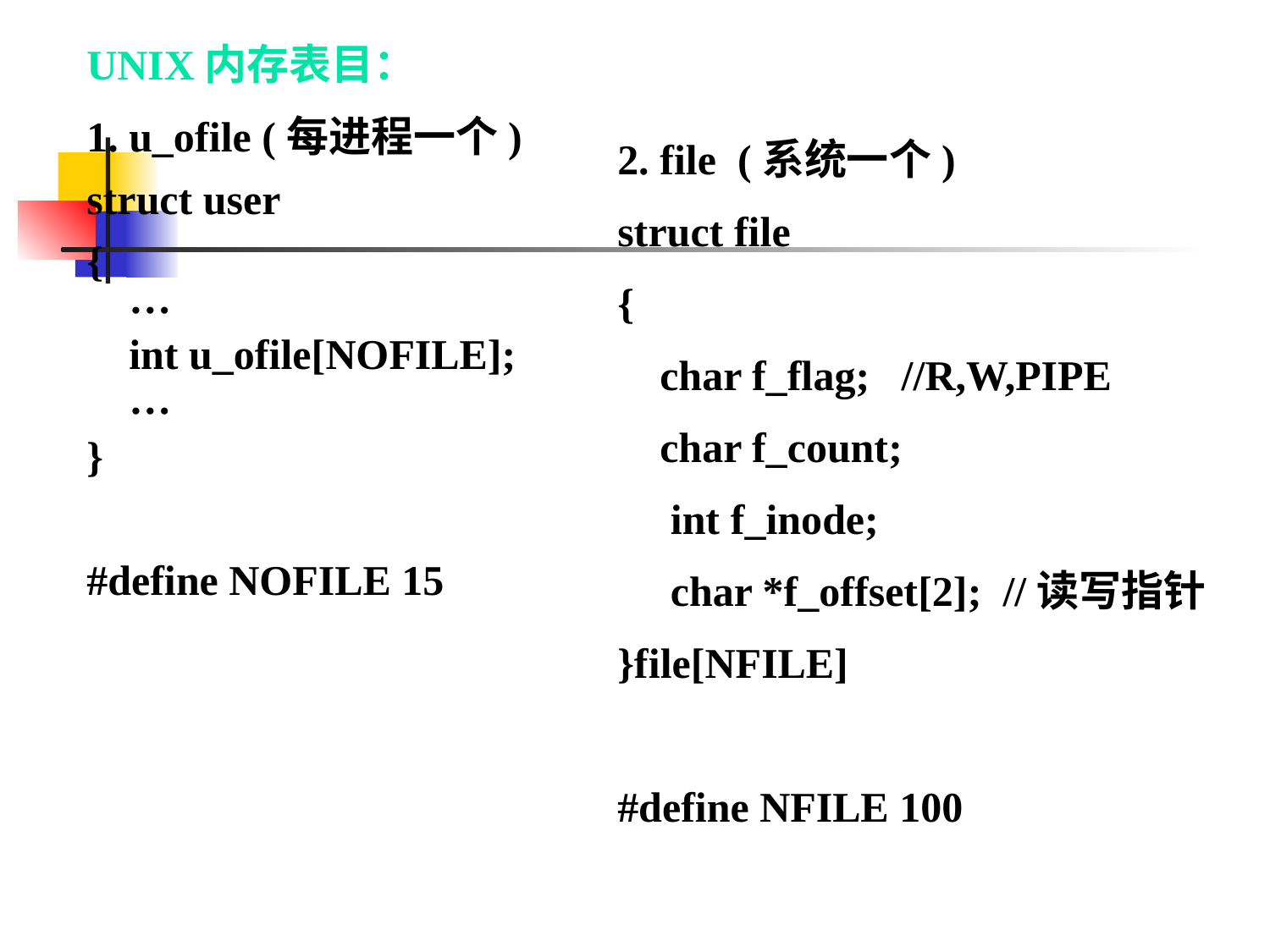

UNIX内存表目：
1. u_ofile (每进程一个)
struct user
{
    …
    int u_ofile[NOFILE];
    …
}

#define NOFILE 15
2. file  (系统一个)
struct file
{
    char f_flag;   //R,W,PIPE
    char f_count;
     int f_inode;
     char *f_offset[2];  //读写指针
}file[NFILE]

#define NFILE 100